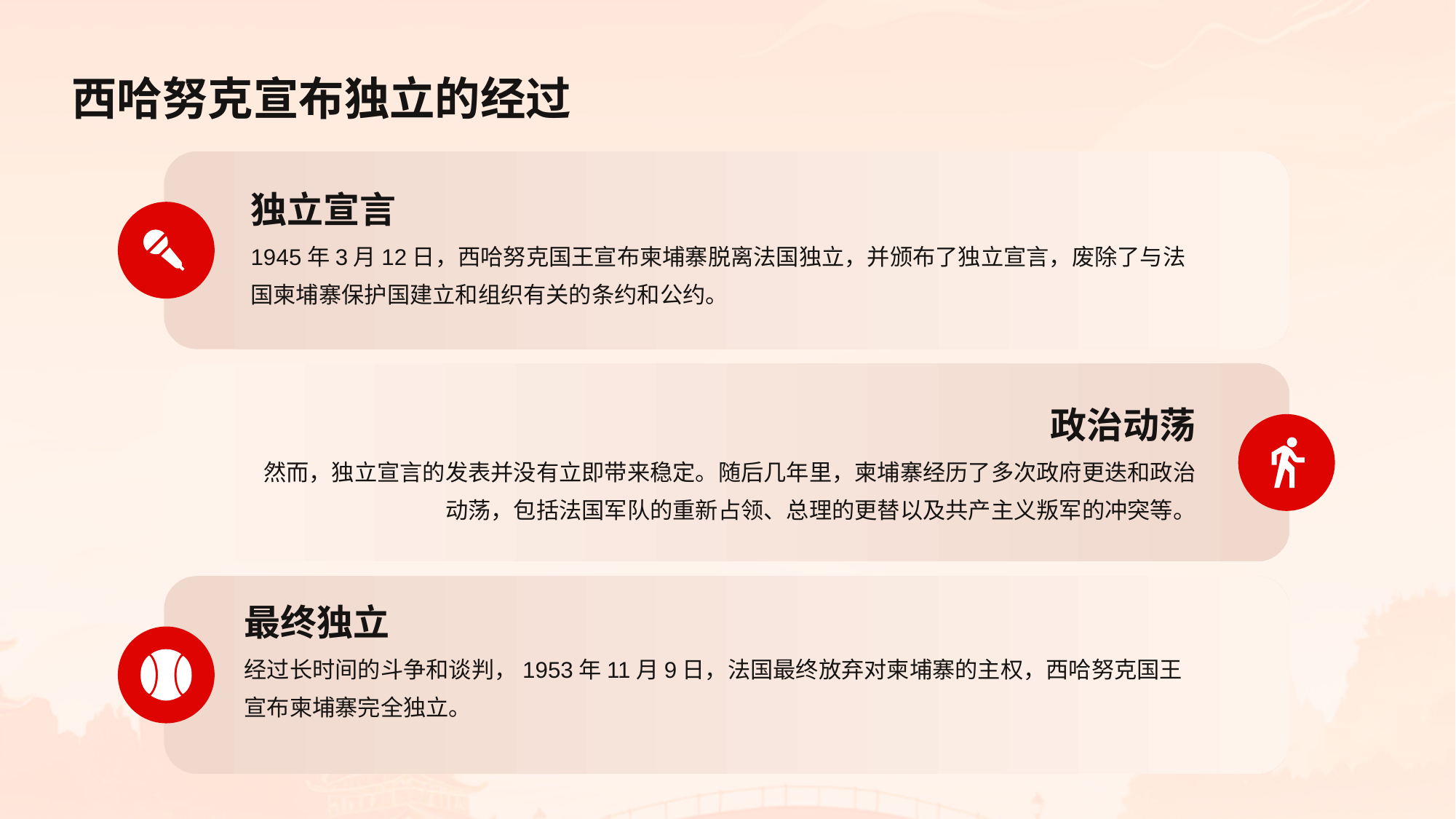

西哈努克宣布独立的经过

独立宣言

1945年3月12日，西哈努克国王宣布柬埔寨脱离法国独立，并颁布了独立宣言，废除了与法国柬埔寨保护国建立和组织有关的条约和公约。

政治动荡

然而，独立宣言的发表并没有立即带来稳定。随后几年里，柬埔寨经历了多次政府更迭和政治动荡，包括法国军队的重新占领、总理的更替以及共产主义叛军的冲突等。

最终独立

经过长时间的斗争和谈判，1953年11月9日，法国最终放弃对柬埔寨的主权，西哈努克国王宣布柬埔寨完全独立。